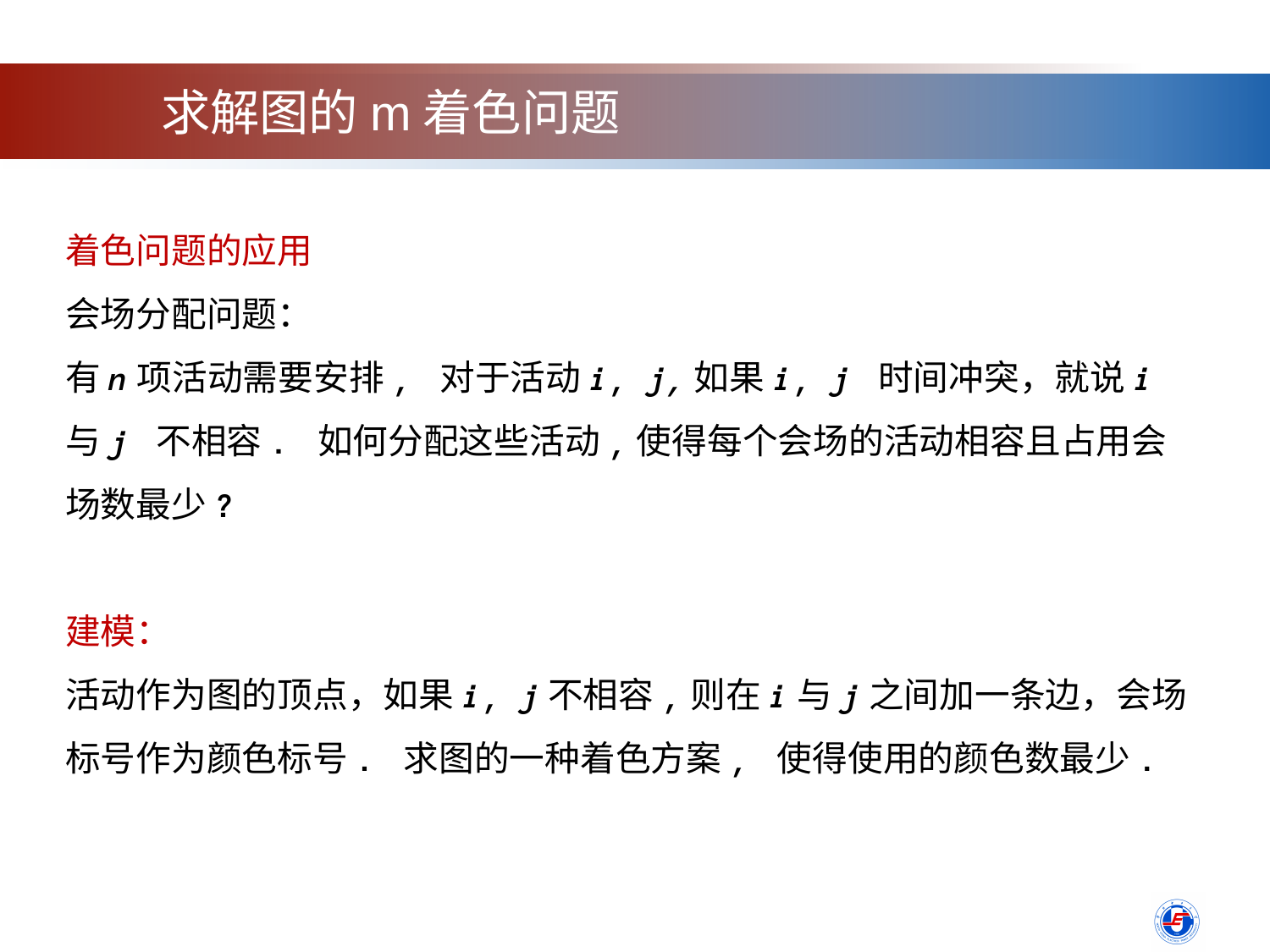

求解图的m着色问题
着色问题的应用
会场分配问题：
有n项活动需要安排, 对于活动i, j,如果i, j 时间冲突，就说i与j 不相容. 如何分配这些活动,使得每个会场的活动相容且占用会场数最少?

建模：
活动作为图的顶点，如果i, j不相容,则在i与j之间加一条边，会场标号作为颜色标号. 求图的一种着色方案, 使得使用的颜色数最少.